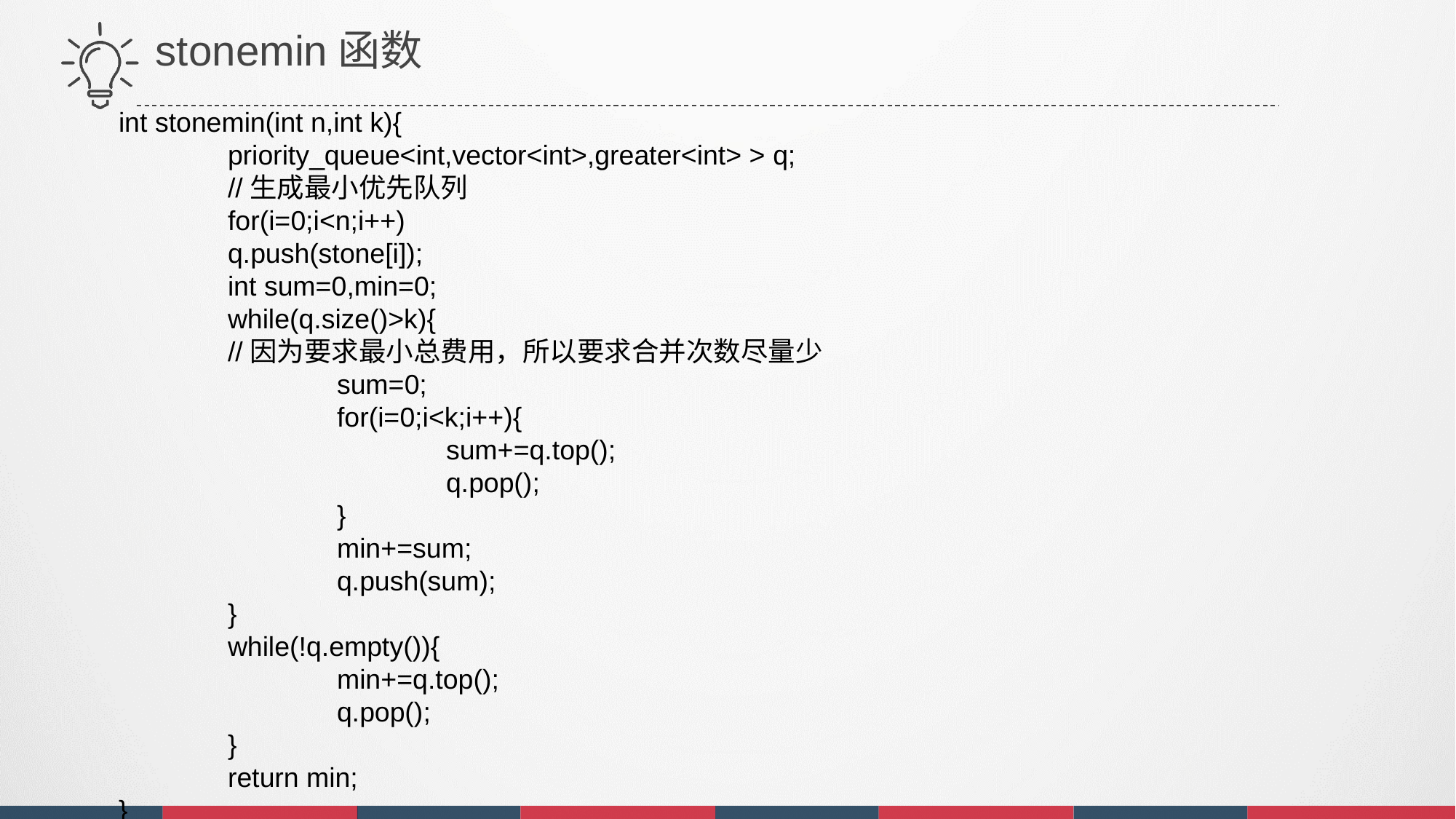

stonemin函数
int stonemin(int n,int k){
	priority_queue<int,vector<int>,greater<int> > q;
	//生成最小优先队列
	for(i=0;i<n;i++)
	q.push(stone[i]);
	int sum=0,min=0;
	while(q.size()>k){
	//因为要求最小总费用，所以要求合并次数尽量少
		sum=0;
		for(i=0;i<k;i++){
			sum+=q.top();
			q.pop();
		}
		min+=sum;
		q.push(sum);
	}
	while(!q.empty()){
		min+=q.top();
		q.pop();
	}
	return min;
}